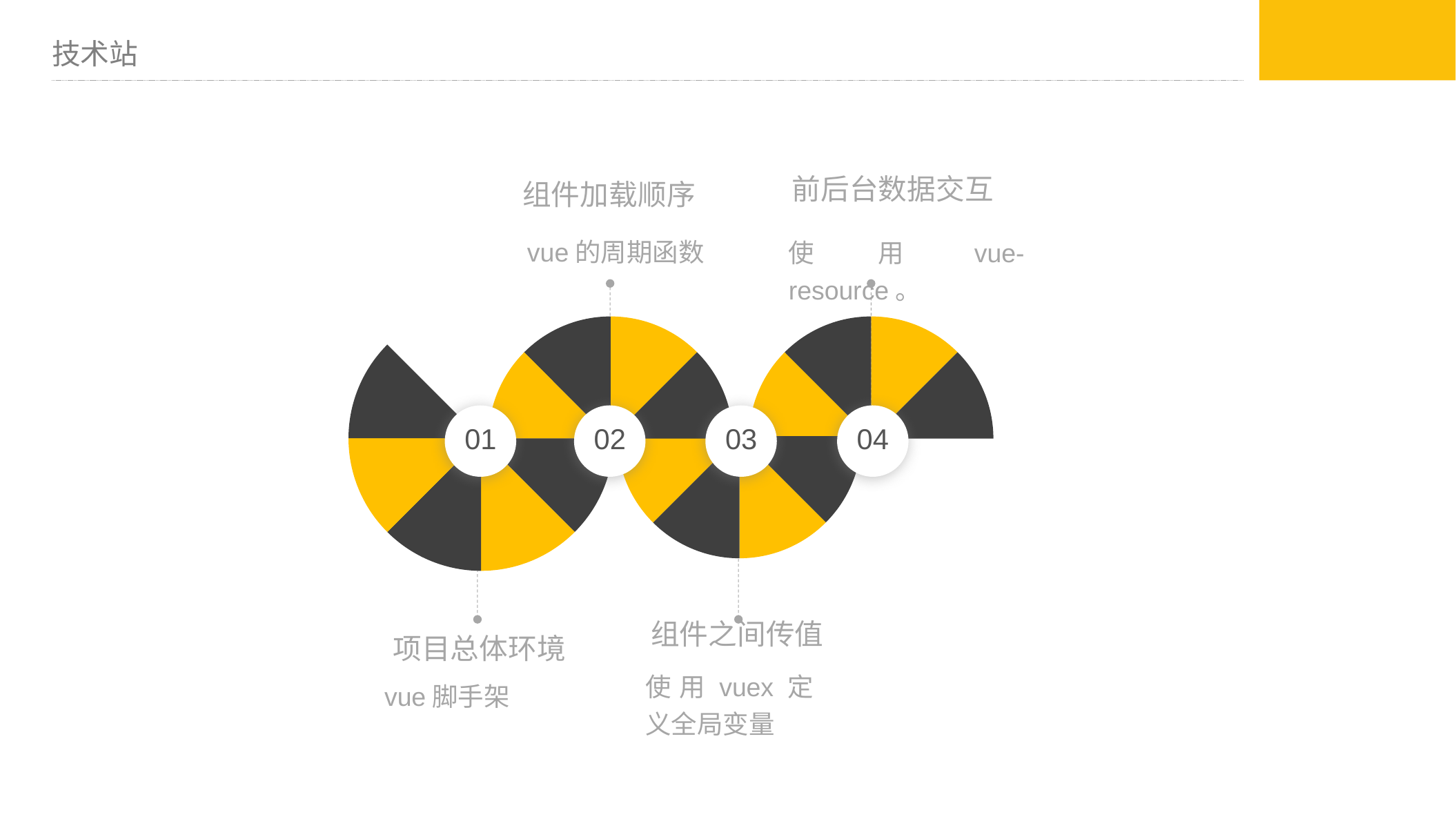

技术站
前后台数据交互
组件加载顺序
vue的周期函数
使用vue-resource。

### Chart:

| Category |  |
|---|---|

### Chart:

| Category |  |
|---|---|

### Chart:

| Category |  |
|---|---|

### Chart:

| Category |
|---|

### Chart:

| Category |  |
|---|---|

01
02
03
04

组件之间传值

项目总体环境
使用vuex定义全局变量
vue脚手架